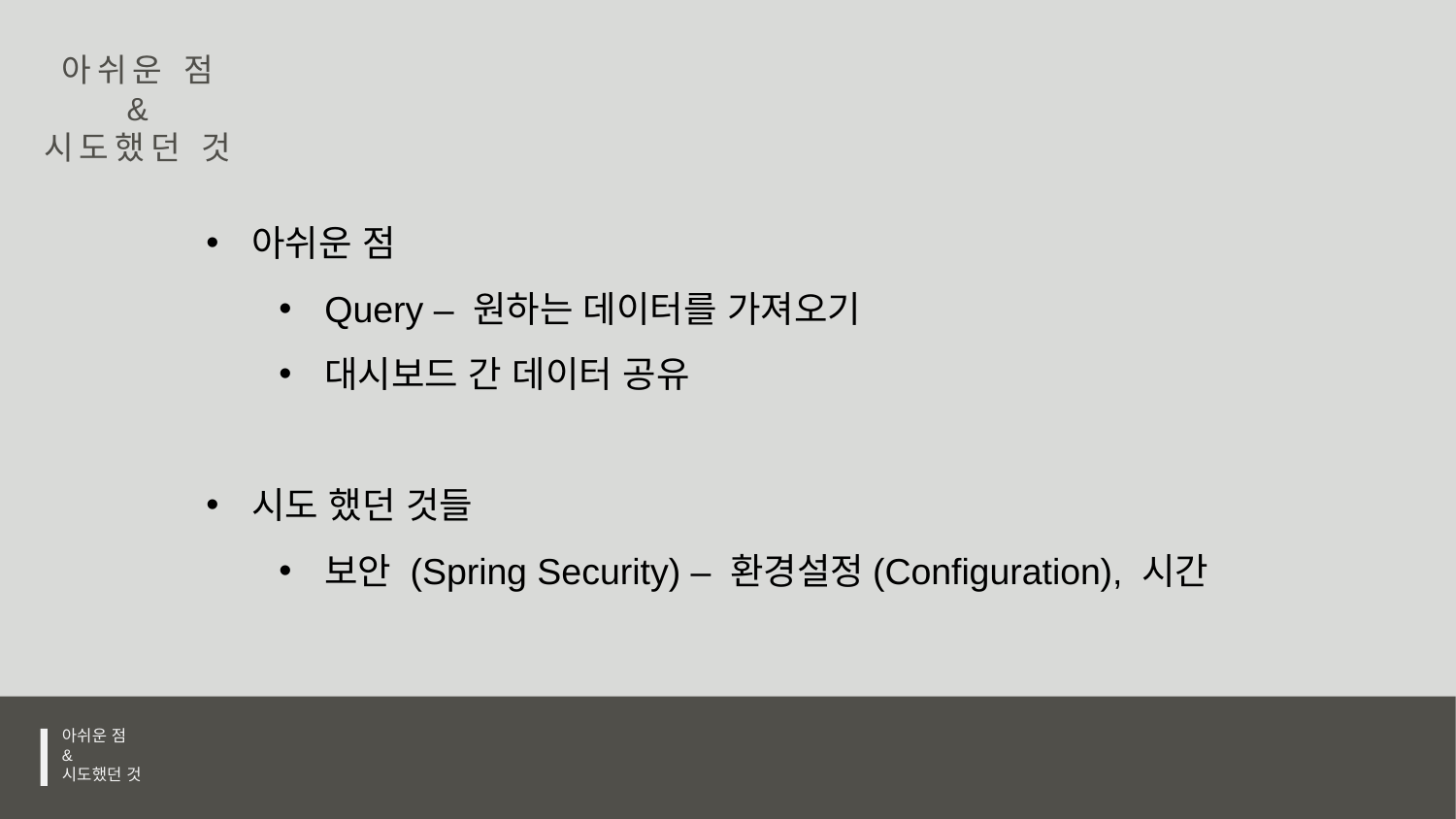

아쉬운 점
&
시도했던 것
아쉬운 점
Query – 원하는 데이터를 가져오기
대시보드 간 데이터 공유

시도 했던 것들
보안 (Spring Security) – 환경설정(Configuration), 시간

아쉬운 점
&
시도했던 것